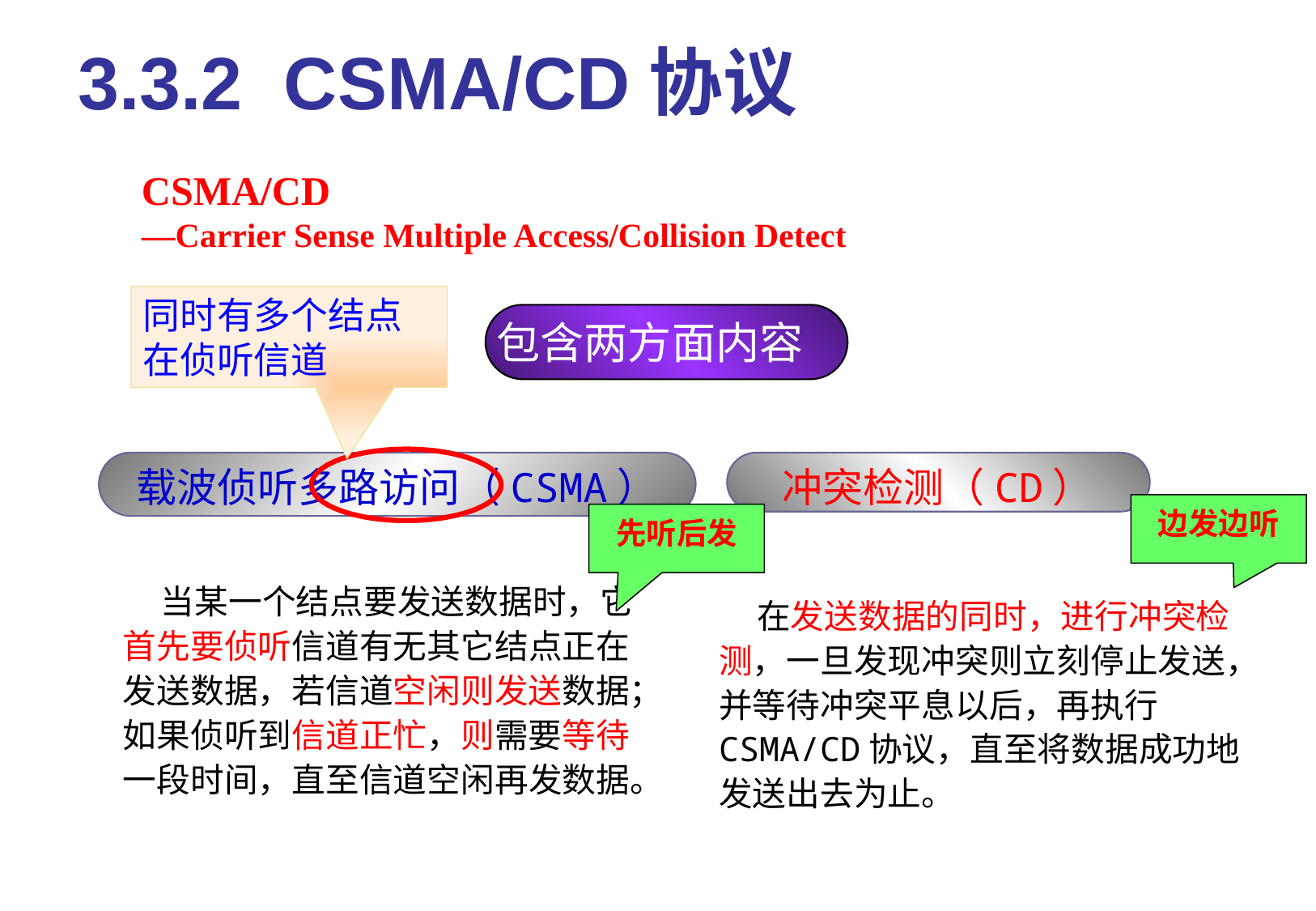

# 3.3.2  CSMA/CD协议
CSMA/CD
—Carrier Sense Multiple Access/Collision Detect
同时有多个结点
在侦听信道
包含两方面内容

载波侦听多路访问（CSMA）

冲突检测（CD）
边发边听
先听后发

    当某一个结点要发送数据时，它首先要侦听信道有无其它结点正在发送数据，若信道空闲则发送数据；如果侦听到信道正忙，则需要等待一段时间，直至信道空闲再发数据。

    在发送数据的同时，进行冲突检测，一旦发现冲突则立刻停止发送，并等待冲突平息以后，再执行CSMA/CD协议，直至将数据成功地发送出去为止。